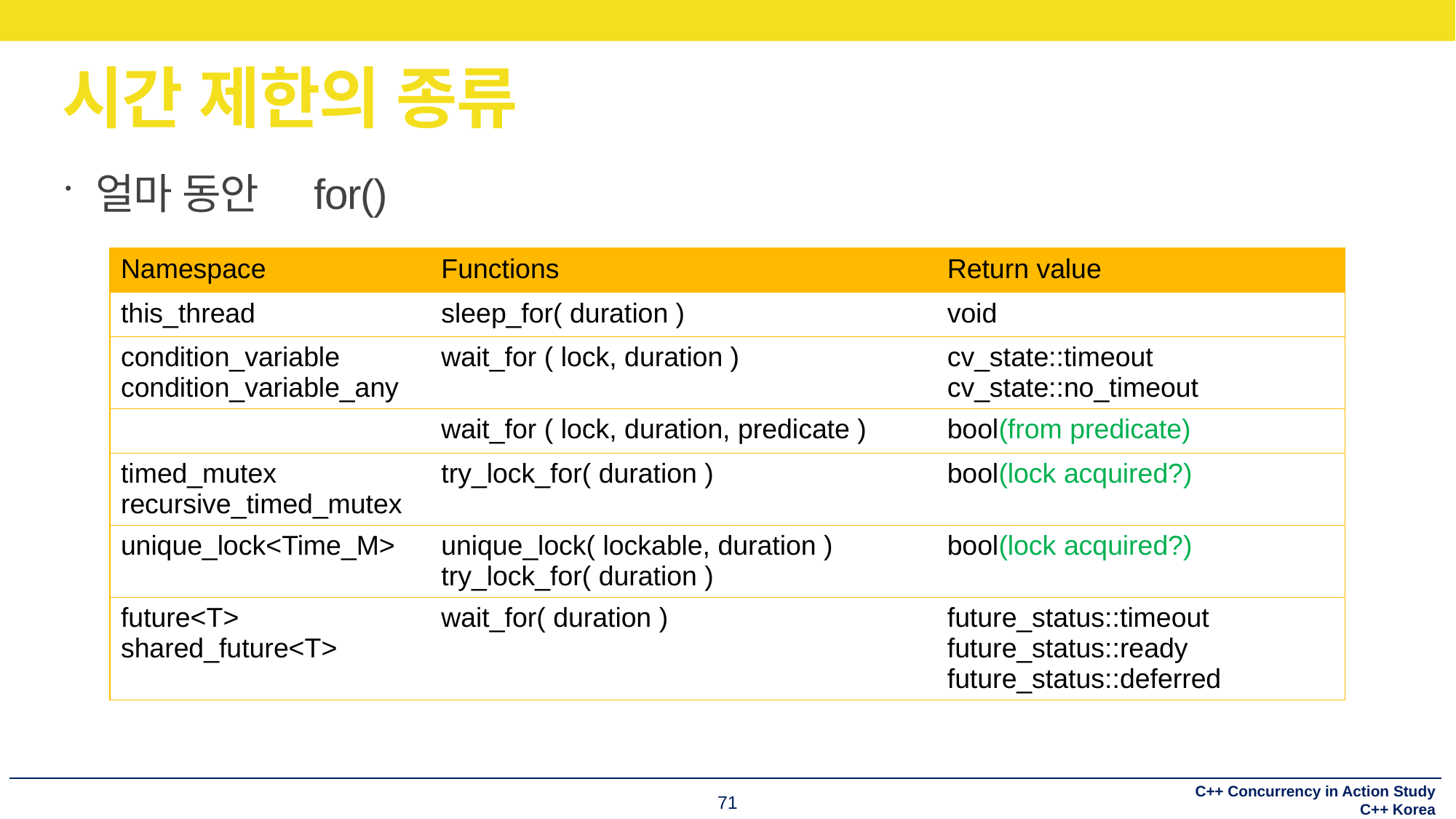

# 시간 제한의 종류
얼마 동안 	for()
| Namespace | Functions | Return value |
| --- | --- | --- |
| this\_thread | sleep\_for( duration ) | void |
| condition\_variable condition\_variable\_any | wait\_for ( lock, duration ) | cv\_state::timeout cv\_state::no\_timeout |
|  | wait\_for ( lock, duration, predicate ) | bool(from predicate) |
| timed\_mutex recursive\_timed\_mutex | try\_lock\_for( duration ) | bool(lock acquired?) |
| unique\_lock<Time\_M> | unique\_lock( lockable, duration ) try\_lock\_for( duration ) | bool(lock acquired?) |
| future<T> shared\_future<T> | wait\_for( duration ) | future\_status::timeout future\_status::ready future\_status::deferred |
71